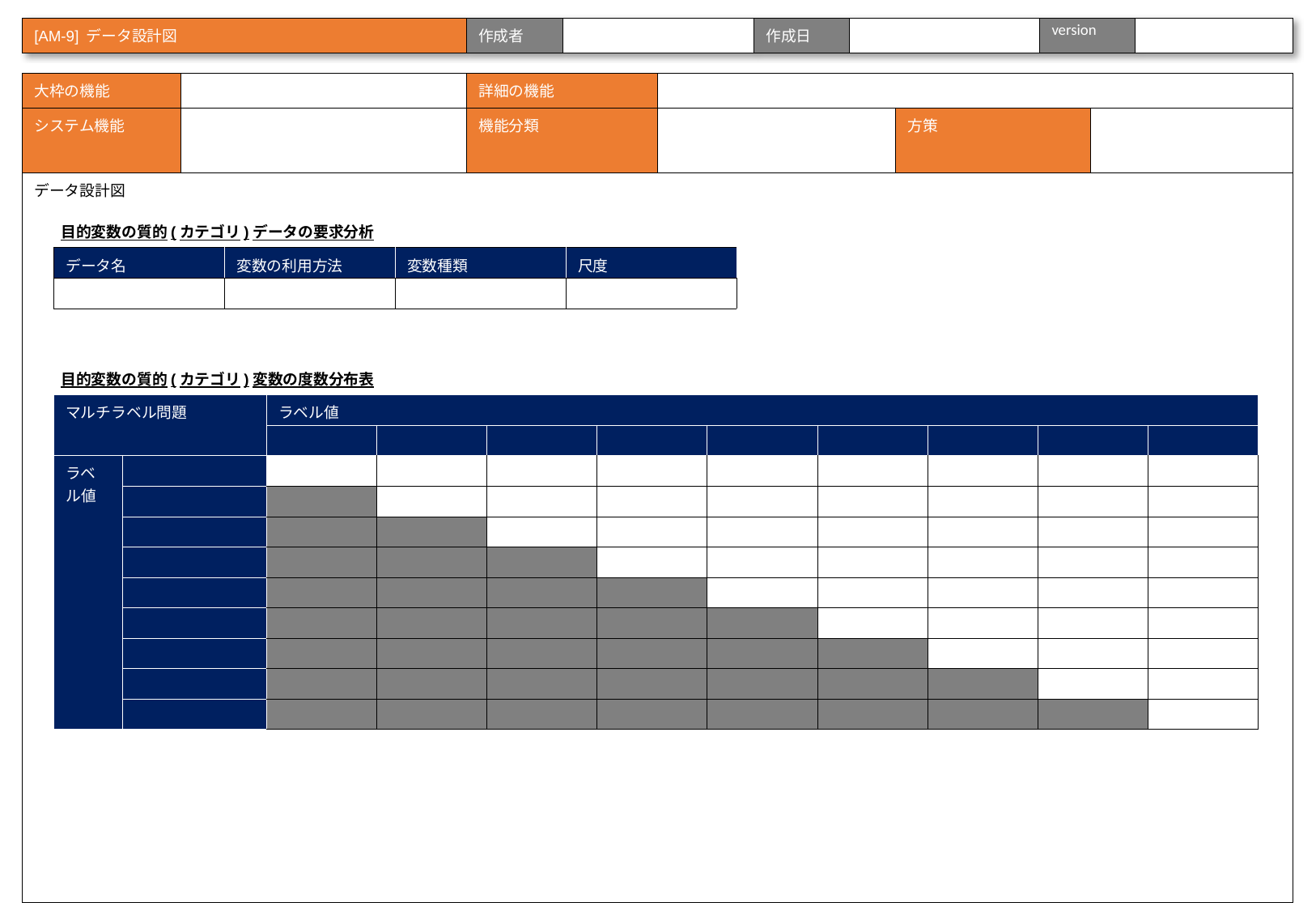

目的変数の質的(カテゴリ)データの要求分析
| データ名 | 変数の利用方法 | 変数種類 | 尺度 |
| --- | --- | --- | --- |
|  |  |  |  |
目的変数の質的(カテゴリ)変数の度数分布表
| マルチラベル問題 |  | ラベル値 |  |  |  |  |  |  |  |  |
| --- | --- | --- | --- | --- | --- | --- | --- | --- | --- | --- |
|  |  |  |  |  |  |  |  |  |  |  |
| ラベル値 |  |  |  |  |  |  |  |  |  |  |
|  |  |  |  |  |  |  |  |  |  |  |
|  |  |  |  |  |  |  |  |  |  |  |
|  |  |  |  |  |  |  |  |  |  |  |
|  |  |  |  |  |  |  |  |  |  |  |
|  |  |  |  |  |  |  |  |  |  |  |
|  |  |  |  |  |  |  |  |  |  |  |
|  |  |  |  |  |  |  |  |  |  |  |
|  |  |  |  |  |  |  |  |  |  |  |